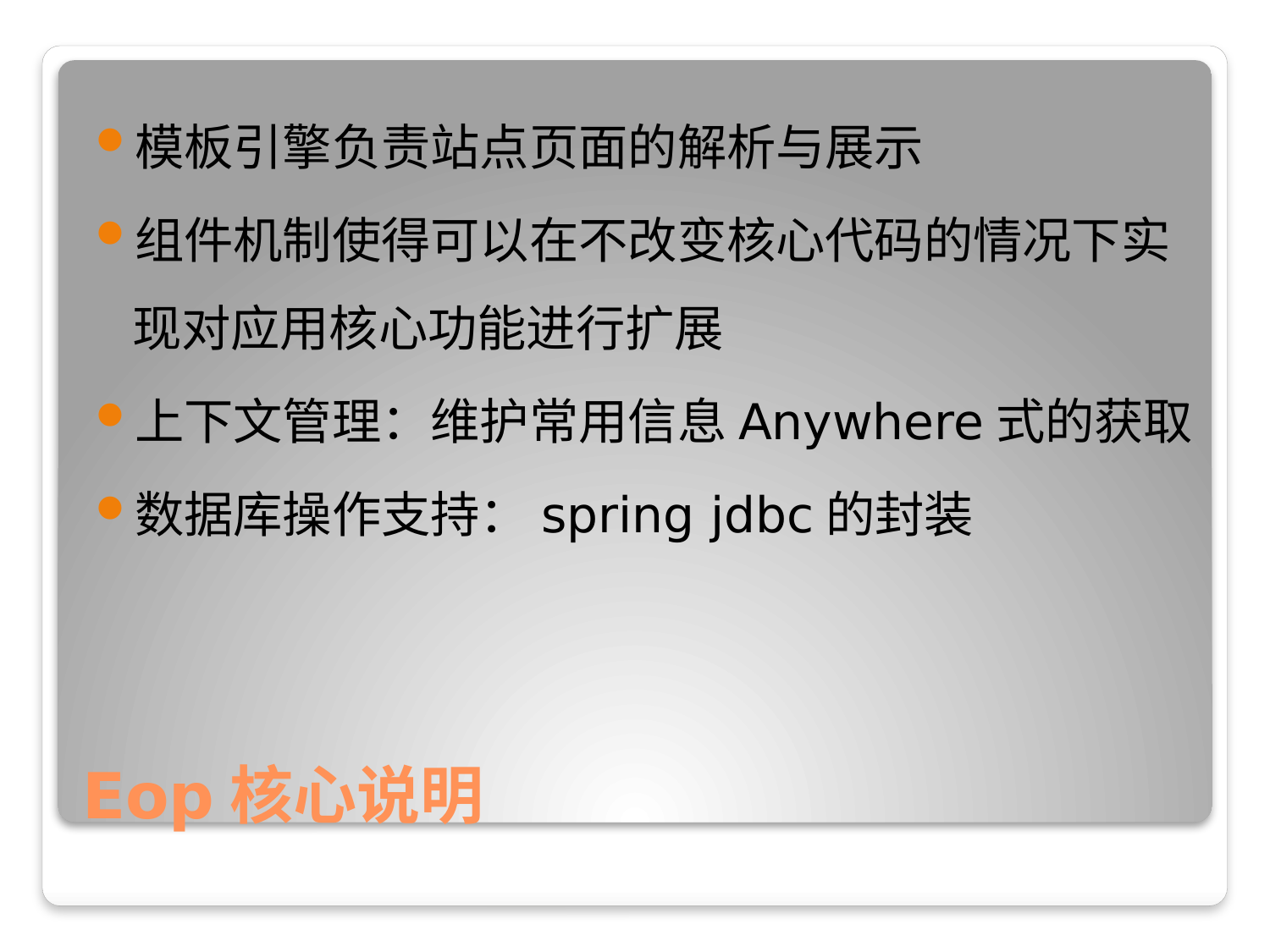

模板引擎负责站点页面的解析与展示
组件机制使得可以在不改变核心代码的情况下实现对应用核心功能进行扩展
上下文管理：维护常用信息Anywhere式的获取
数据库操作支持：spring jdbc的封装
# Eop核心说明